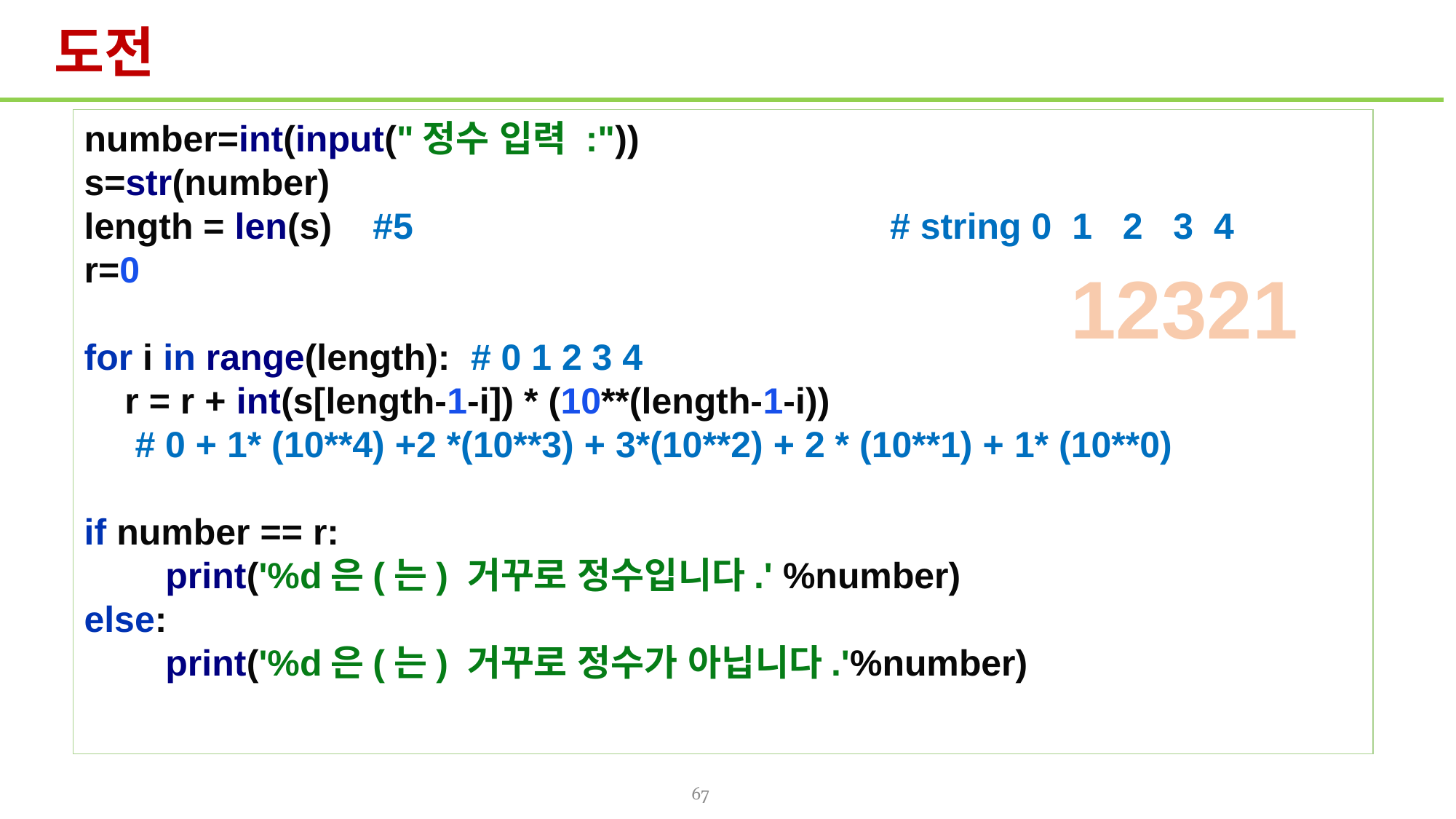

# 도전
number=int(input("정수 입력 :"))
s=str(number)
length = len(s)    #5                                               # string 0  1   2   3  4
r=0
for i in range(length):  # 0 1 2 3 4
    r = r + int(s[length-1-i]) * (10**(length-1-i))
     # 0 + 1* (10**4) +2 *(10**3) + 3*(10**2) + 2 * (10**1) + 1* (10**0)
if number == r:
        print('%d은(는) 거꾸로 정수입니다.' %number)
else:
        print('%d은(는) 거꾸로 정수가 아닙니다.'%number)
12321
67